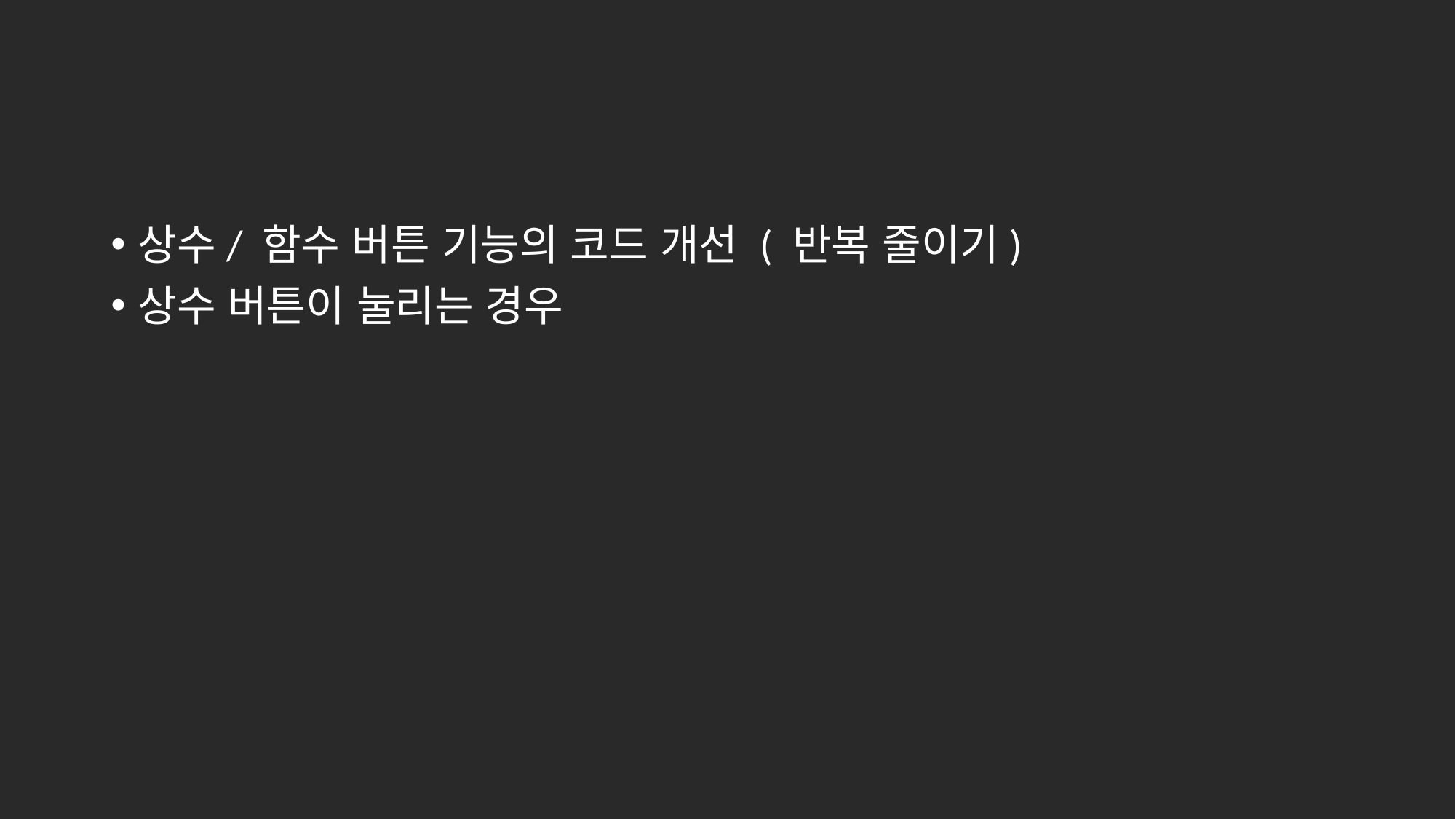

#
상수/ 함수 버튼 기능의 코드 개선 ( 반복 줄이기)
상수 버튼이 눌리는 경우